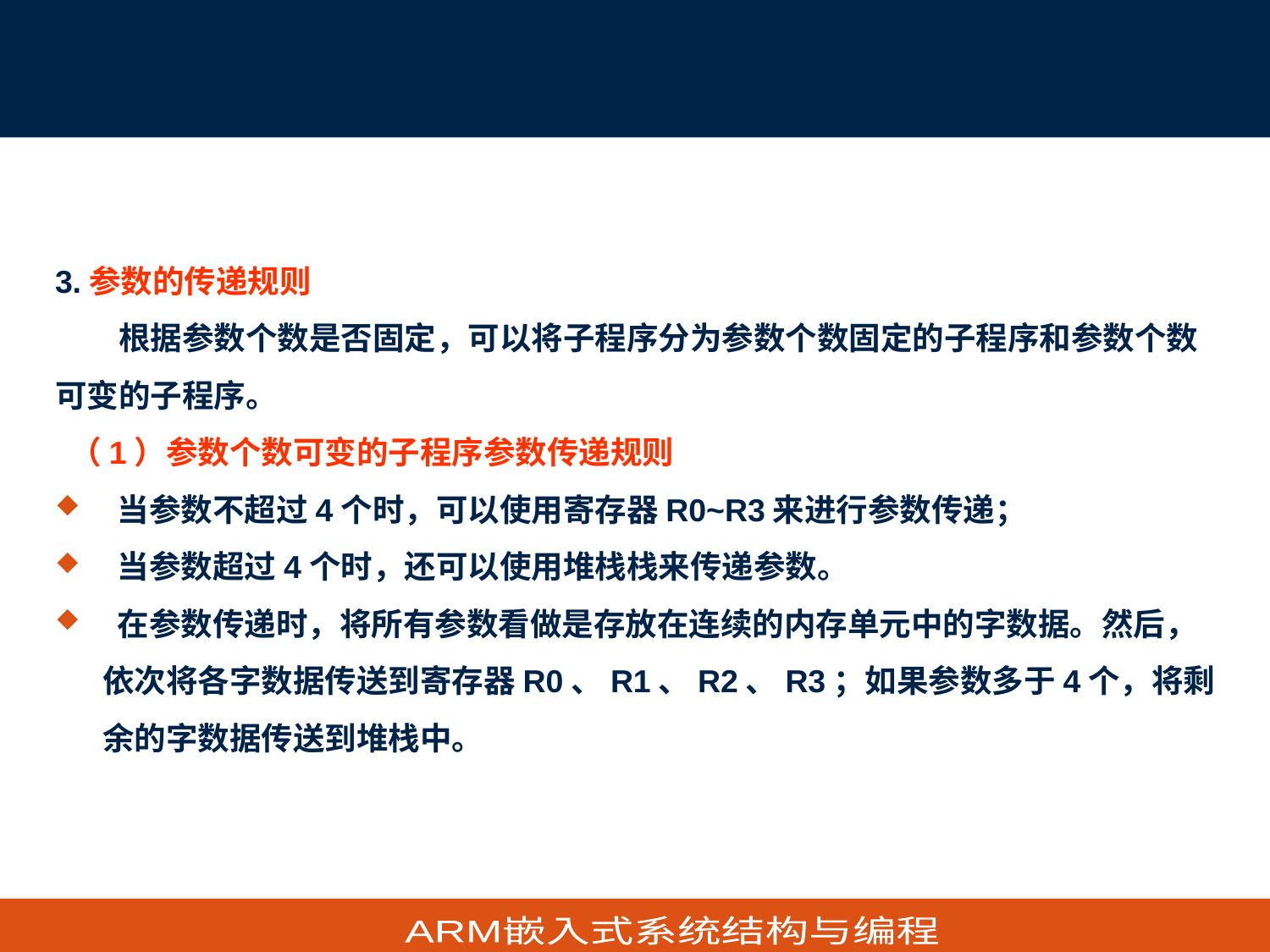

4. 4  汇编语言与C/C++的混合编程
3.参数的传递规则
　　根据参数个数是否固定，可以将子程序分为参数个数固定的子程序和参数个数可变的子程序。
 （1）参数个数可变的子程序参数传递规则
 当参数不超过4个时，可以使用寄存器R0~R3来进行参数传递；
 当参数超过4个时，还可以使用堆栈栈来传递参数。
 在参数传递时，将所有参数看做是存放在连续的内存单元中的字数据。然后，依次将各字数据传送到寄存器R0、R1、R2、R3；如果参数多于4个，将剩余的字数据传送到堆栈中。